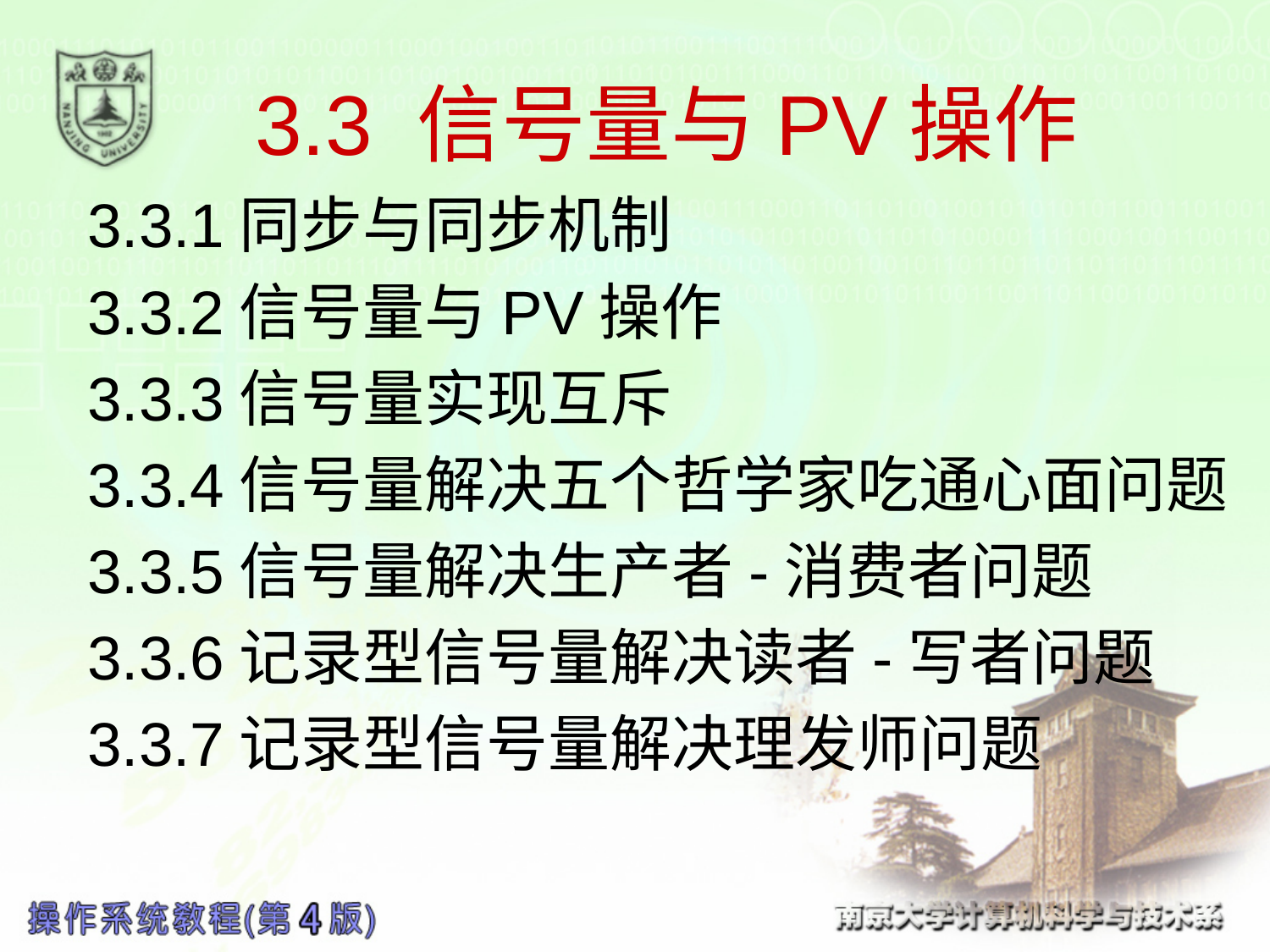

# 3.3 信号量与PV操作
3.3.1同步与同步机制
3.3.2信号量与PV操作
3.3.3信号量实现互斥
3.3.4信号量解决五个哲学家吃通心面问题
3.3.5信号量解决生产者-消费者问题
3.3.6记录型信号量解决读者-写者问题
3.3.7记录型信号量解决理发师问题